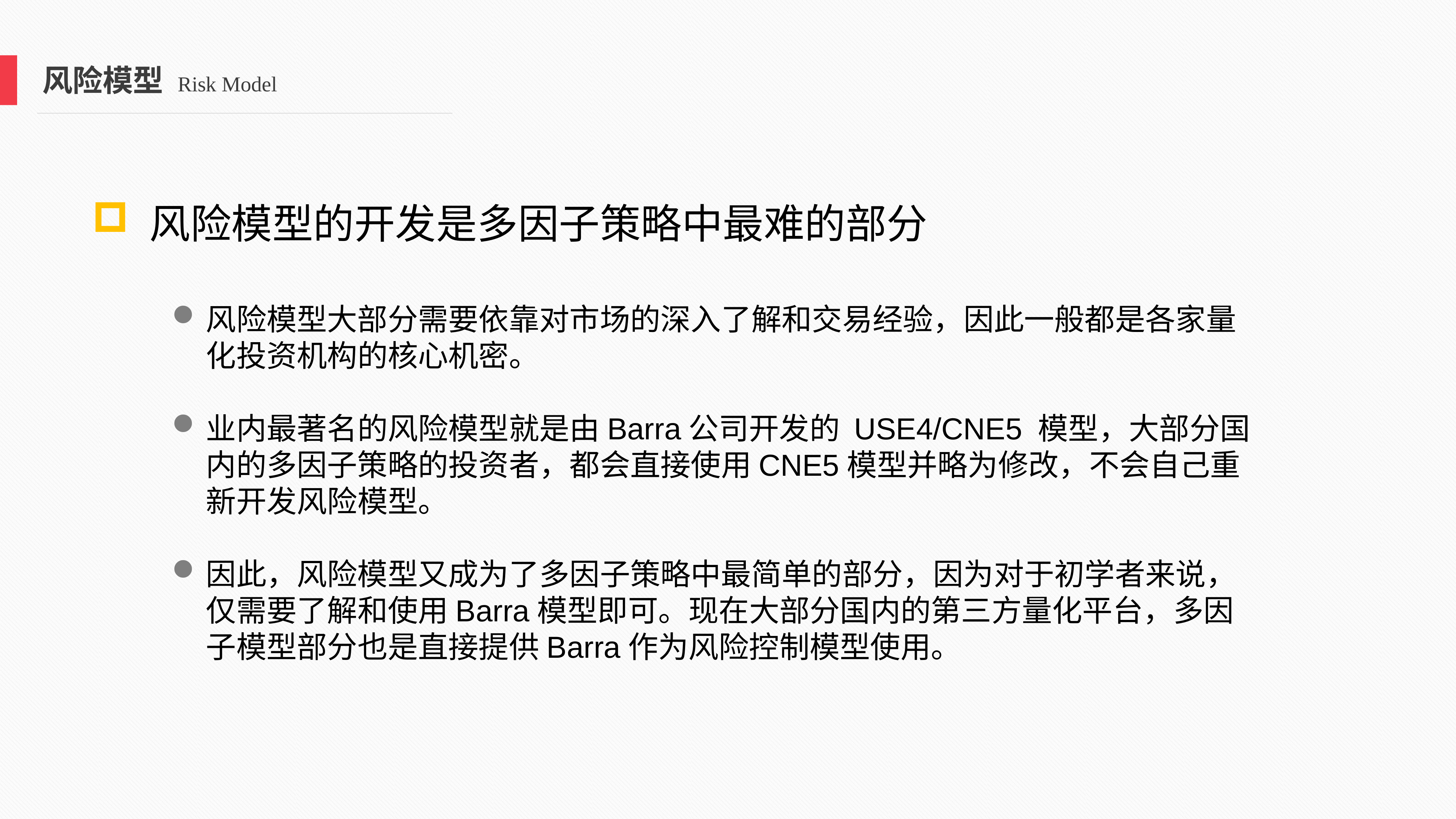

风险模型 Risk Model
 风险模型的开发是多因子策略中最难的部分
风险模型大部分需要依靠对市场的深入了解和交易经验，因此一般都是各家量化投资机构的核心机密。

业内最著名的风险模型就是由Barra公司开发的 USE4/CNE5 模型，大部分国内的多因子策略的投资者，都会直接使用CNE5模型并略为修改，不会自己重新开发风险模型。

因此，风险模型又成为了多因子策略中最简单的部分，因为对于初学者来说，仅需要了解和使用Barra模型即可。现在大部分国内的第三方量化平台，多因子模型部分也是直接提供Barra作为风险控制模型使用。